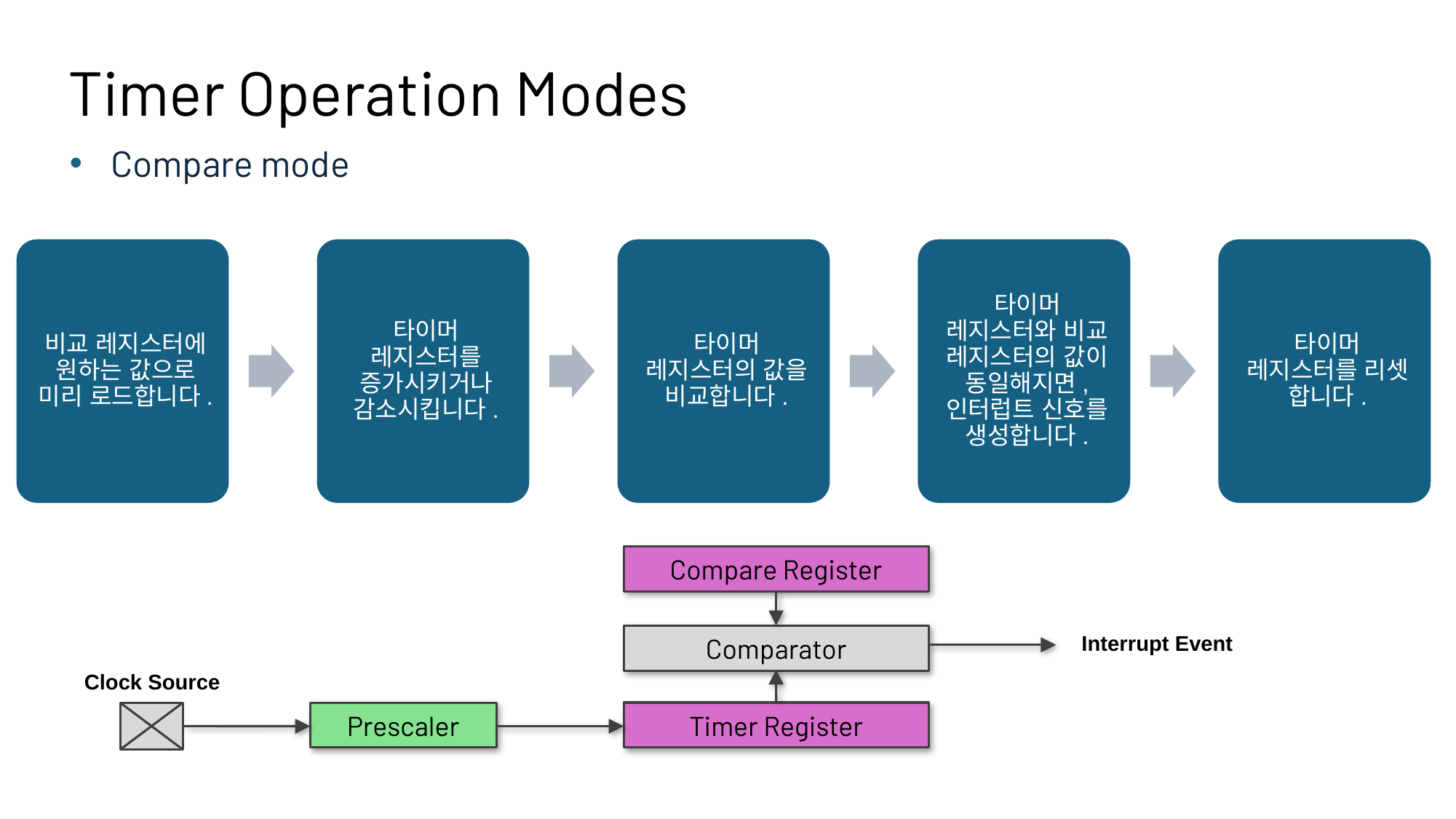

# Timer Operation Modes
Compare mode
비교 레지스터에 원하는 값으로 미리 로드합니다.

타이머 레지스터를 증가시키거나 감소시킵니다.

타이머 레지스터의 값을 비교합니다.

타이머 레지스터와 비교 레지스터의 값이 동일해지면, 인터럽트 신호를 생성합니다.

타이머 레지스터를 리셋 합니다.
Compare Register
Interrupt Event
Comparator
Clock Source
Timer Register
Prescaler